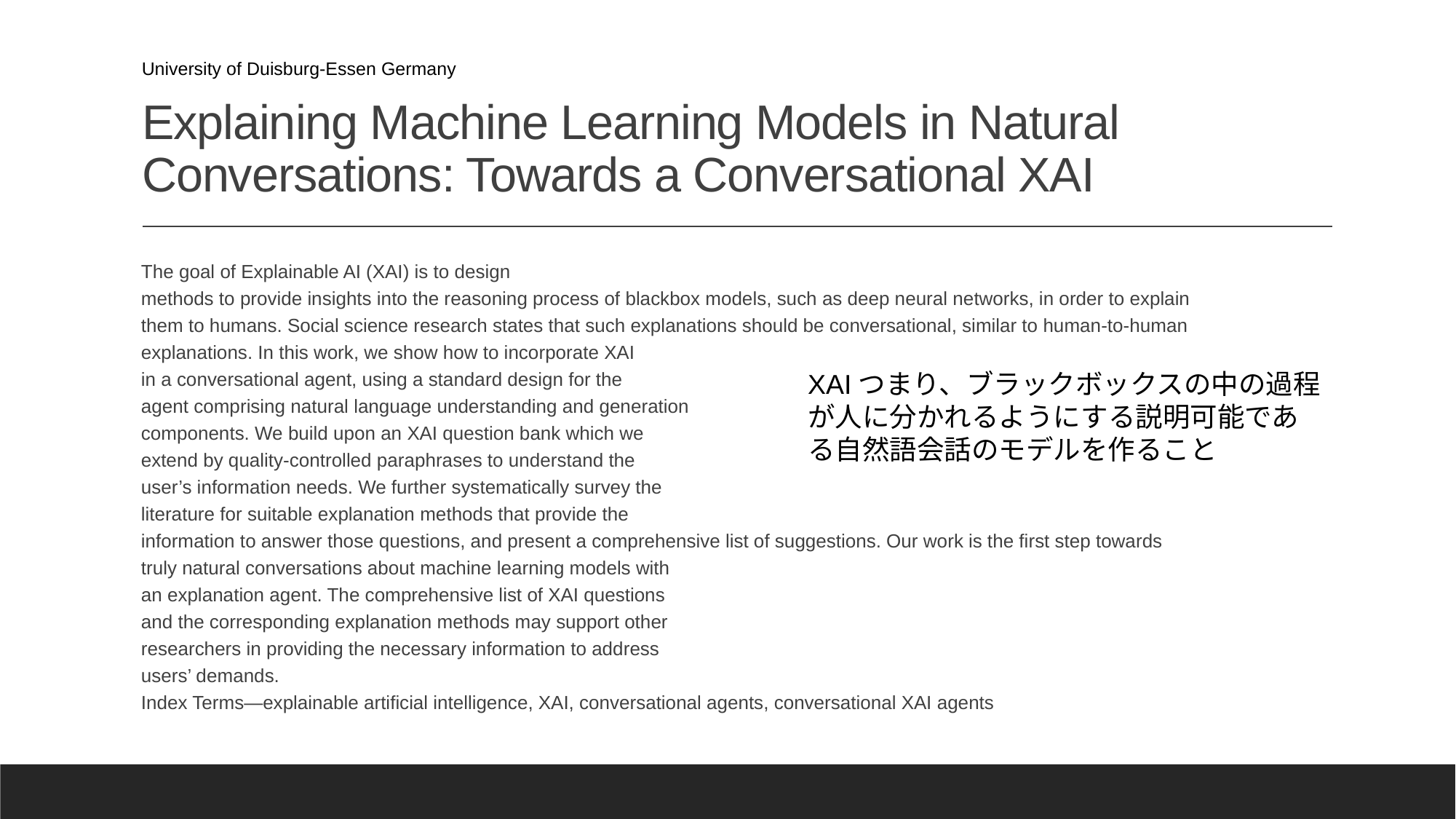

# Explaining Machine Learning Models in Natural Conversations: Towards a Conversational XAI
University of Duisburg-Essen Germany
The goal of Explainable AI (XAI) is to design
methods to provide insights into the reasoning process of blackbox models, such as deep neural networks, in order to explain
them to humans. Social science research states that such explanations should be conversational, similar to human-to-human
explanations. In this work, we show how to incorporate XAI
in a conversational agent, using a standard design for the
agent comprising natural language understanding and generation
components. We build upon an XAI question bank which we
extend by quality-controlled paraphrases to understand the
user’s information needs. We further systematically survey the
literature for suitable explanation methods that provide the
information to answer those questions, and present a comprehensive list of suggestions. Our work is the first step towards
truly natural conversations about machine learning models with
an explanation agent. The comprehensive list of XAI questions
and the corresponding explanation methods may support other
researchers in providing the necessary information to address
users’ demands.
Index Terms—explainable artificial intelligence, XAI, conversational agents, conversational XAI agents

XAIつまり、ブラックボックスの中の過程が人に分かれるようにする説明可能である自然語会話のモデルを作ること